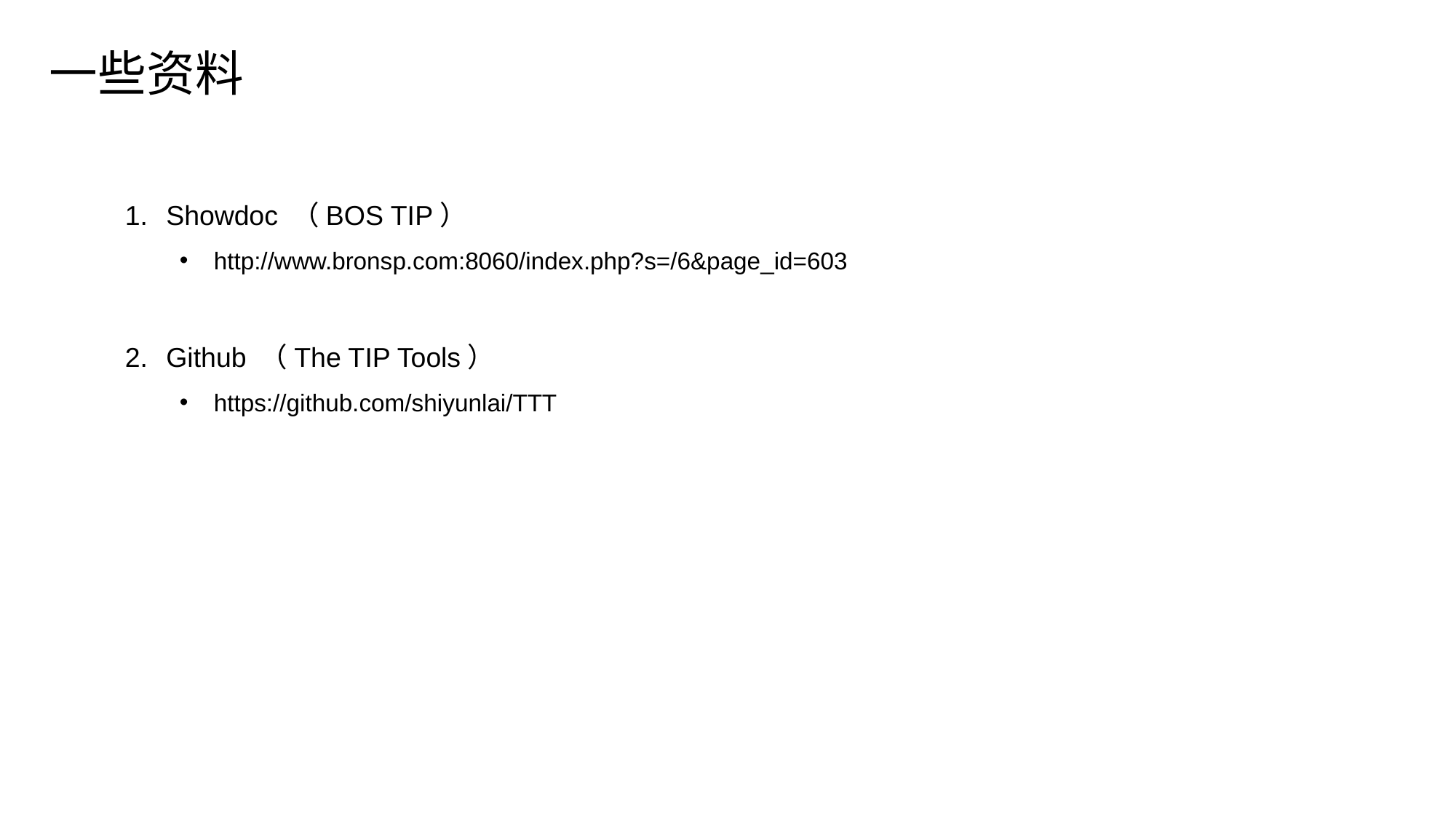

一些资料
Showdoc （BOS TIP）
http://www.bronsp.com:8060/index.php?s=/6&page_id=603

Github （The TIP Tools）
https://github.com/shiyunlai/TTT